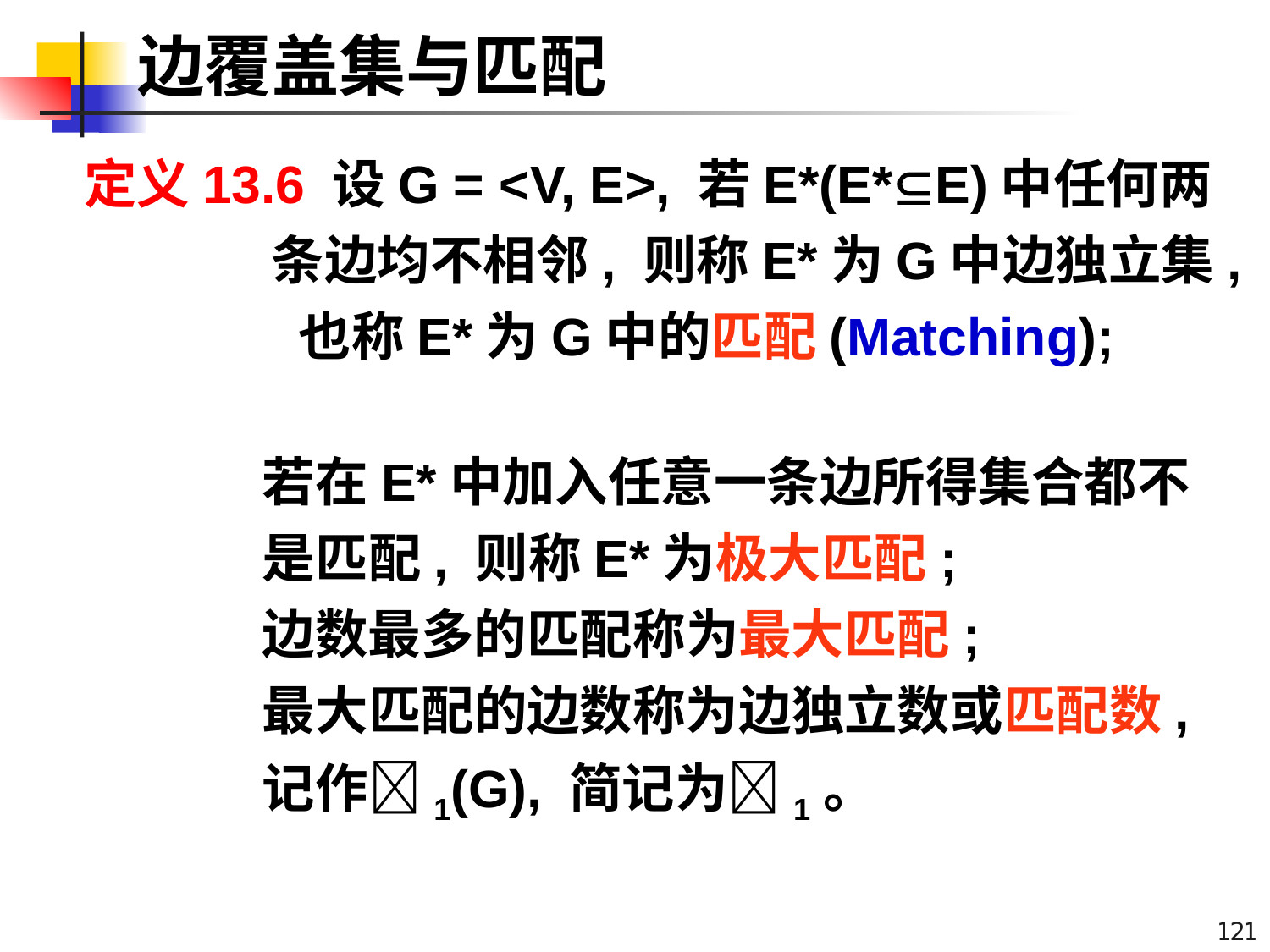

# 边覆盖集与匹配
定义13.6 设G = <V, E>, 若E*(E*⊆E)中任何两条边均不相邻, 则称E*为G中边独立集, 也称E*为G中的匹配(Matching);
若在E*中加入任意一条边所得集合都不是匹配, 则称E*为极大匹配;
边数最多的匹配称为最大匹配;
最大匹配的边数称为边独立数或匹配数, 记作β1(G), 简记为β1。
121